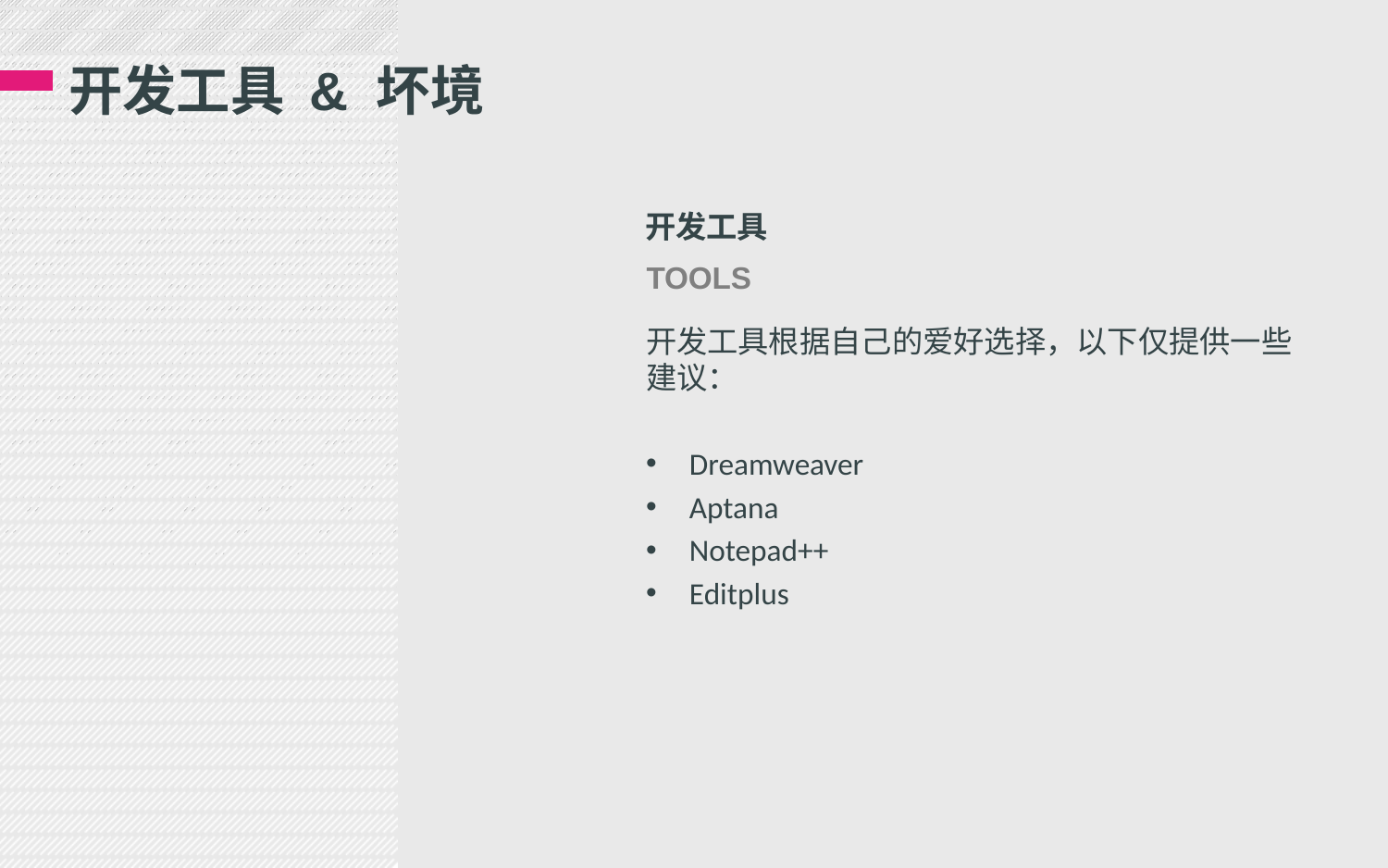

# 开发工具 & 坏境
开发工具
TOOLS

开发工具根据自己的爱好选择，以下仅提供一些建议：

Dreamweaver
Aptana
Notepad++
Editplus